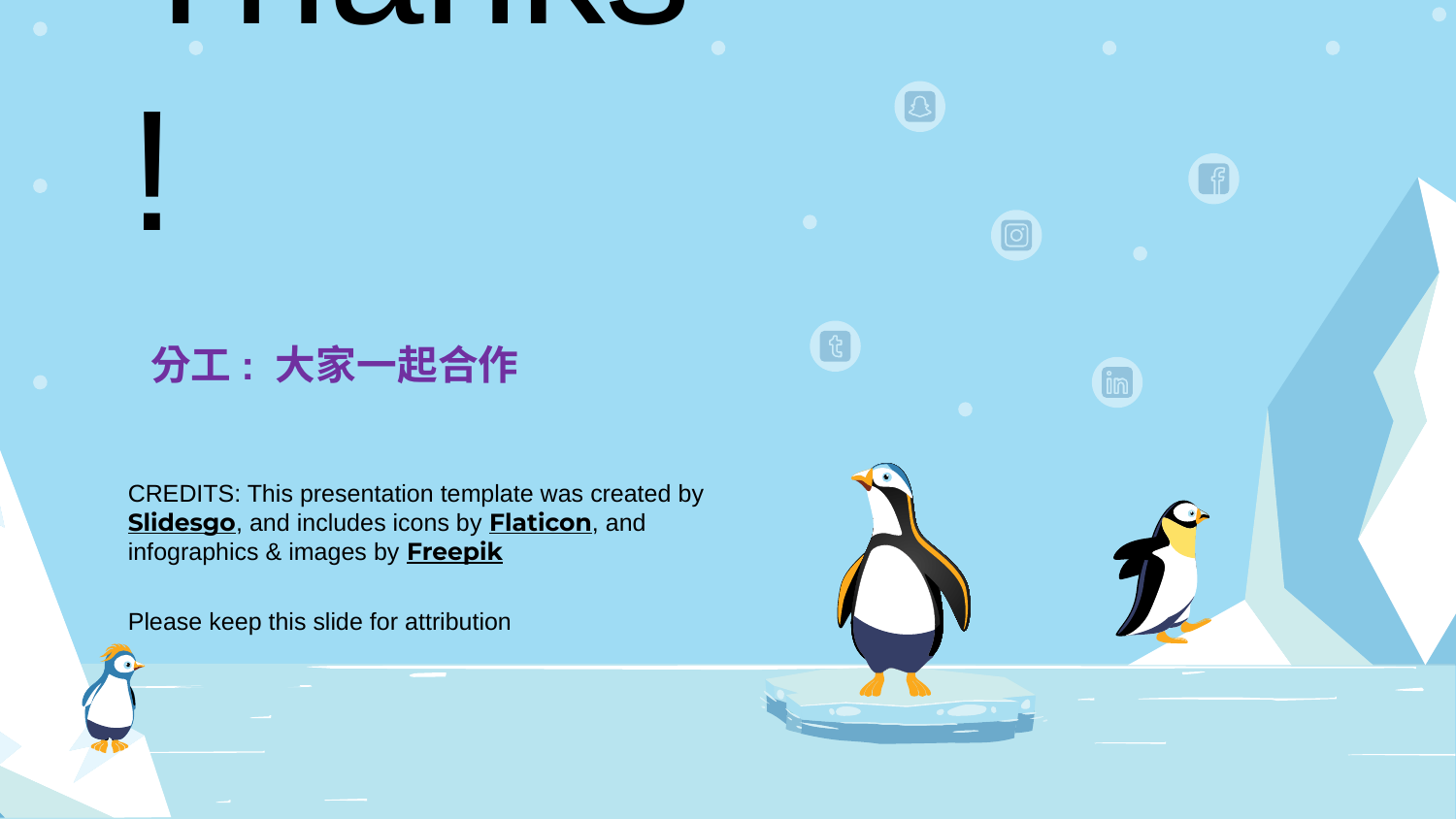

# Thanks!

分工: 大家一起合作

Please keep this slide for attribution